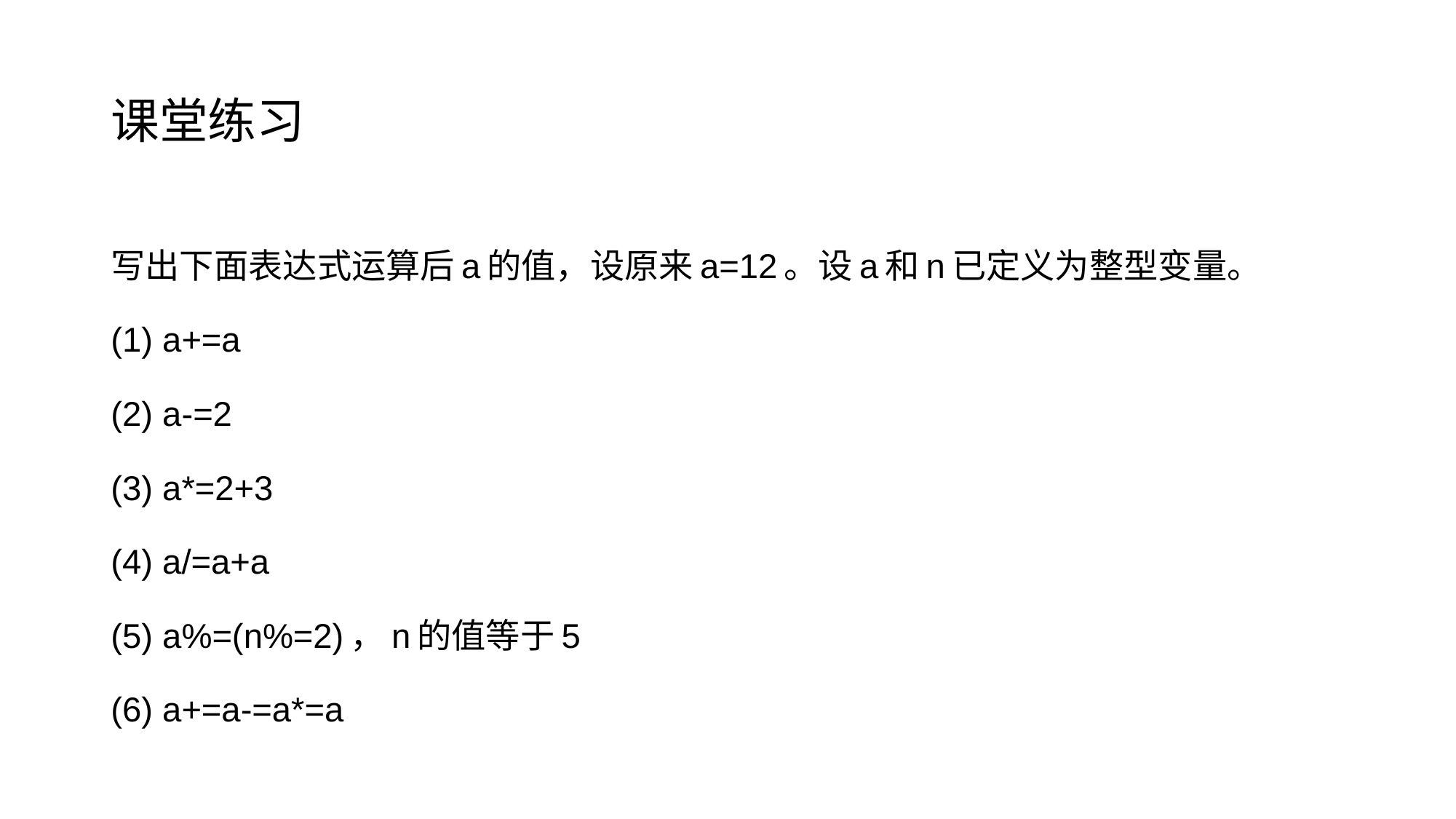

# 课堂练习
写出下面表达式运算后a的值，设原来a=12。设a和n已定义为整型变量。
(1) a+=a
(2) a-=2
(3) a*=2+3
(4) a/=a+a
(5) a%=(n%=2)，n的值等于5
(6) a+=a-=a*=a

41